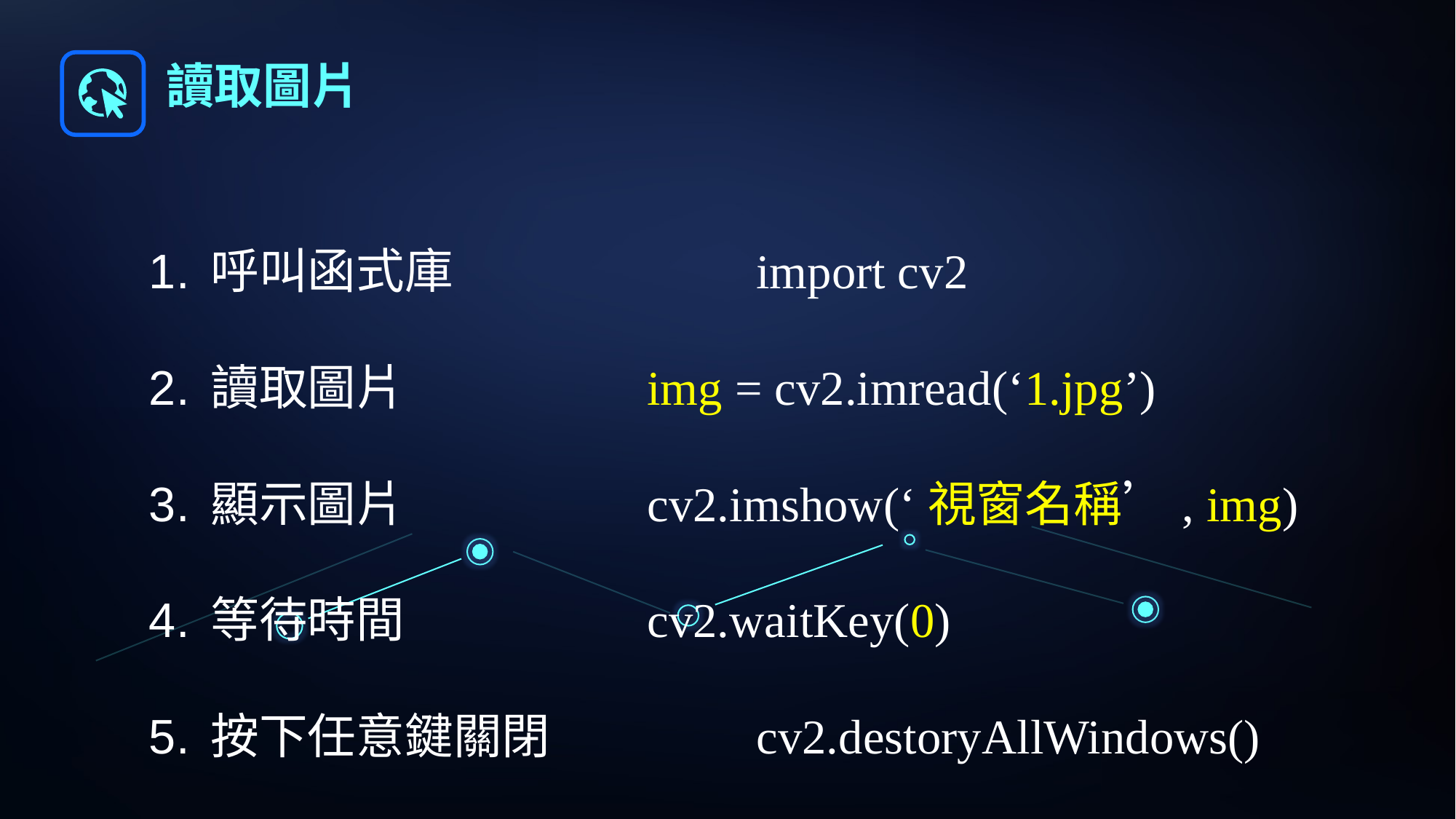

讀取圖片

呼叫函式庫 			import cv2
讀取圖片			img = cv2.imread(‘1.jpg’)
顯示圖片 			cv2.imshow(‘視窗名稱’, img)
等待時間 			cv2.waitKey(0)
按下任意鍵關閉 		cv2.destoryAllWindows()